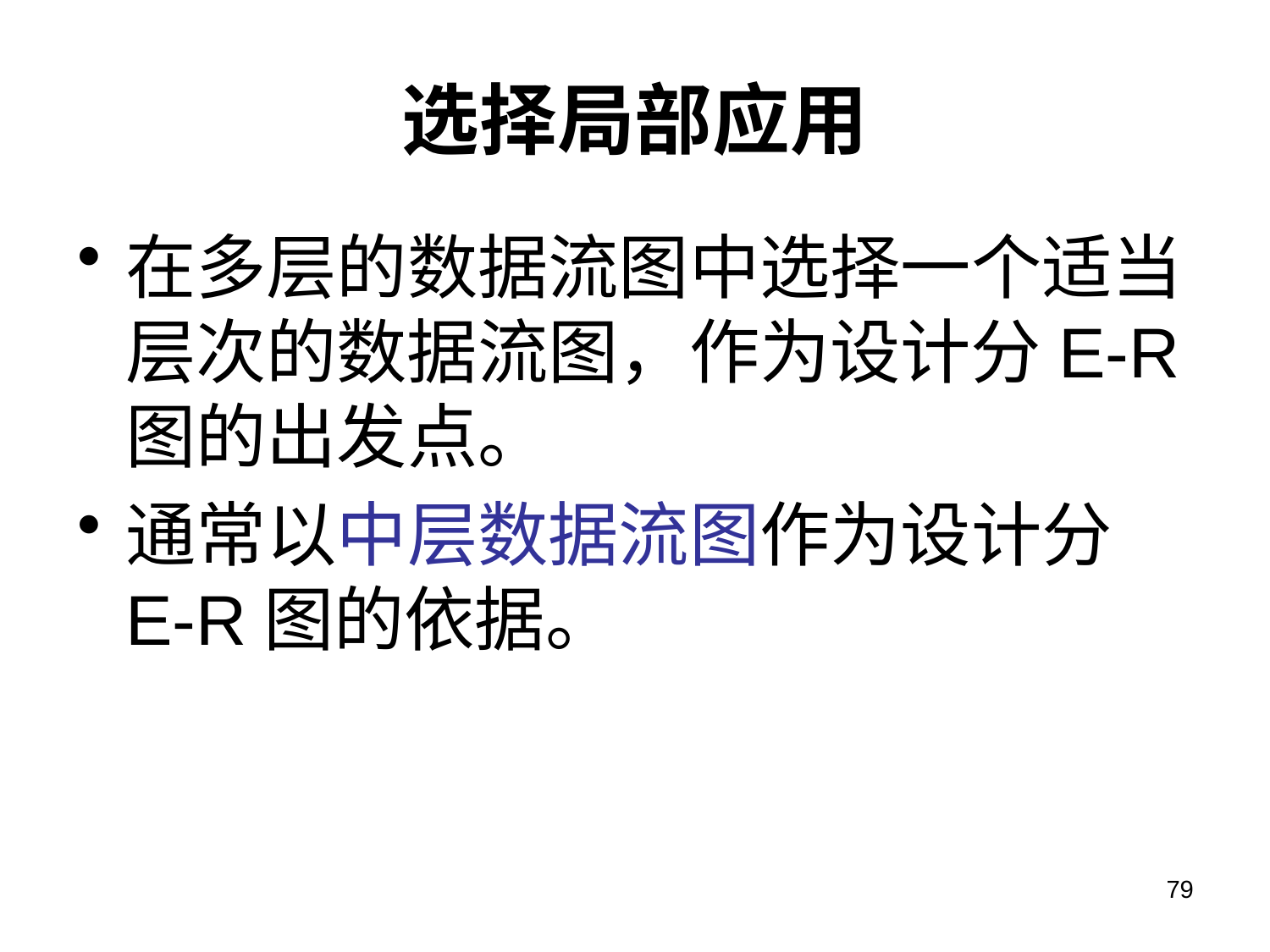

# 选择局部应用
在多层的数据流图中选择一个适当层次的数据流图，作为设计分E-R图的出发点。
通常以中层数据流图作为设计分
E-R图的依据。

79